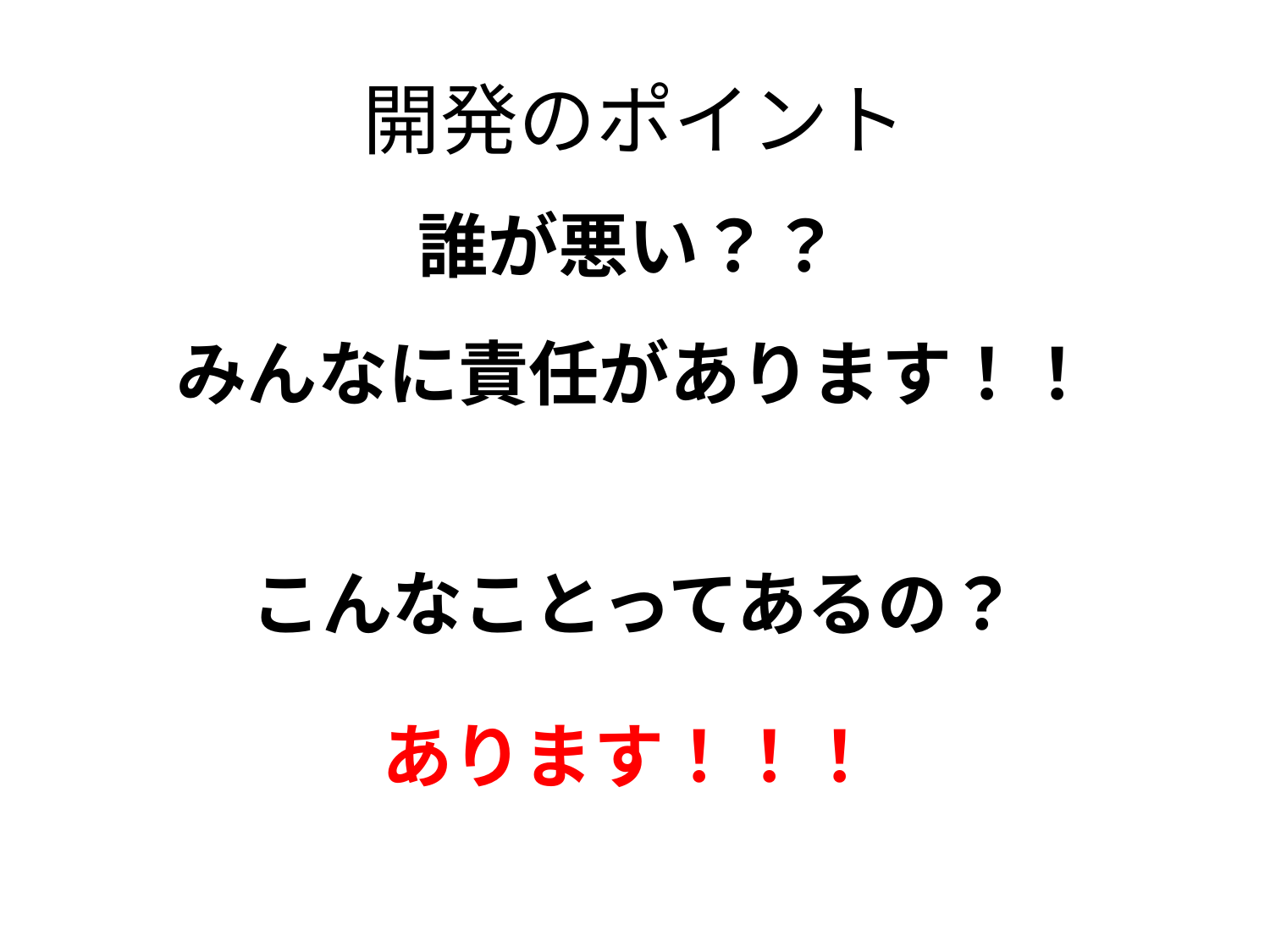

# 開発のポイント
誰が悪い？？
みんなに責任があります！！
こんなことってあるの？
あります！！！